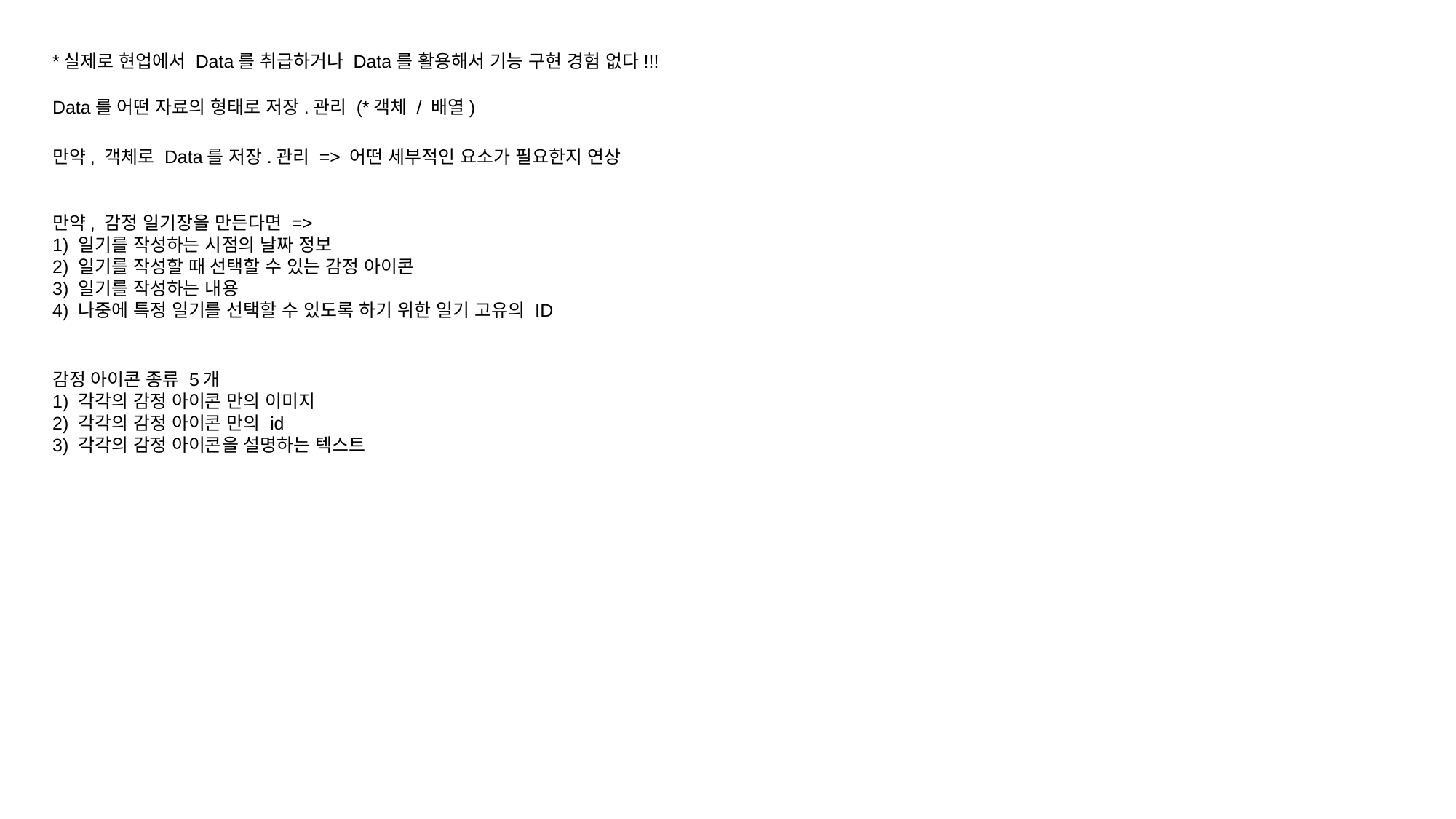

*실제로 현업에서 Data를 취급하거나 Data를 활용해서 기능 구현 경험 없다!!!
Data를 어떤 자료의 형태로 저장.관리 (*객체 / 배열)
만약, 객체로 Data를 저장.관리 => 어떤 세부적인 요소가 필요한지 연상
만약, 감정 일기장을 만든다면 =>
1) 일기를 작성하는 시점의 날짜 정보
2) 일기를 작성할 때 선택할 수 있는 감정 아이콘
3) 일기를 작성하는 내용
4) 나중에 특정 일기를 선택할 수 있도록 하기 위한 일기 고유의 ID
감정 아이콘 종류 5개
1) 각각의 감정 아이콘 만의 이미지
2) 각각의 감정 아이콘 만의 id
3) 각각의 감정 아이콘을 설명하는 텍스트